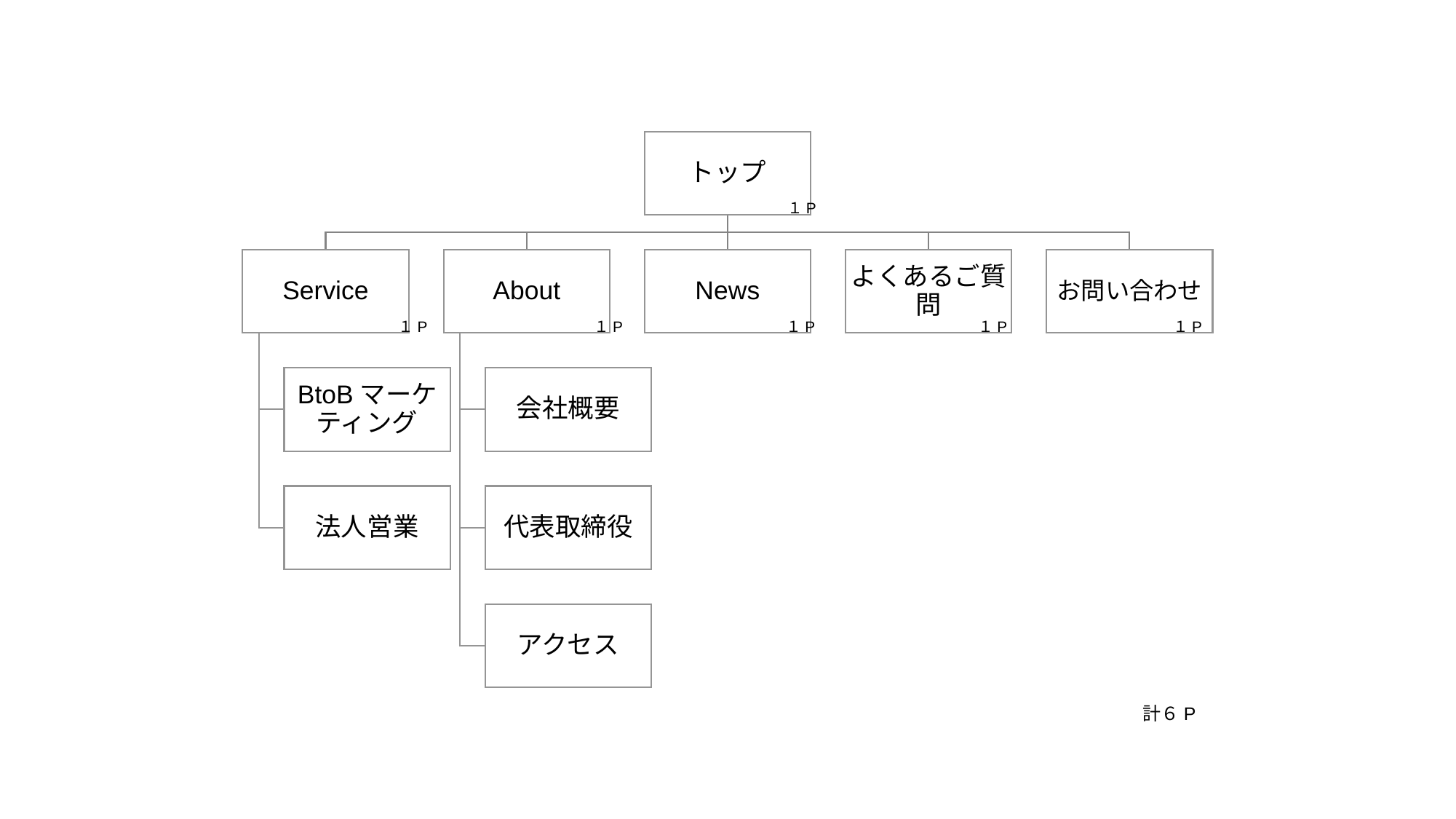

トップ
Service
BtoBマーケティング
法人営業
About
会社概要
代表取締役
アクセス
News
よくあるご質問
お問い合わせ
１P
１P
１P
１P
１P
１P
計６P